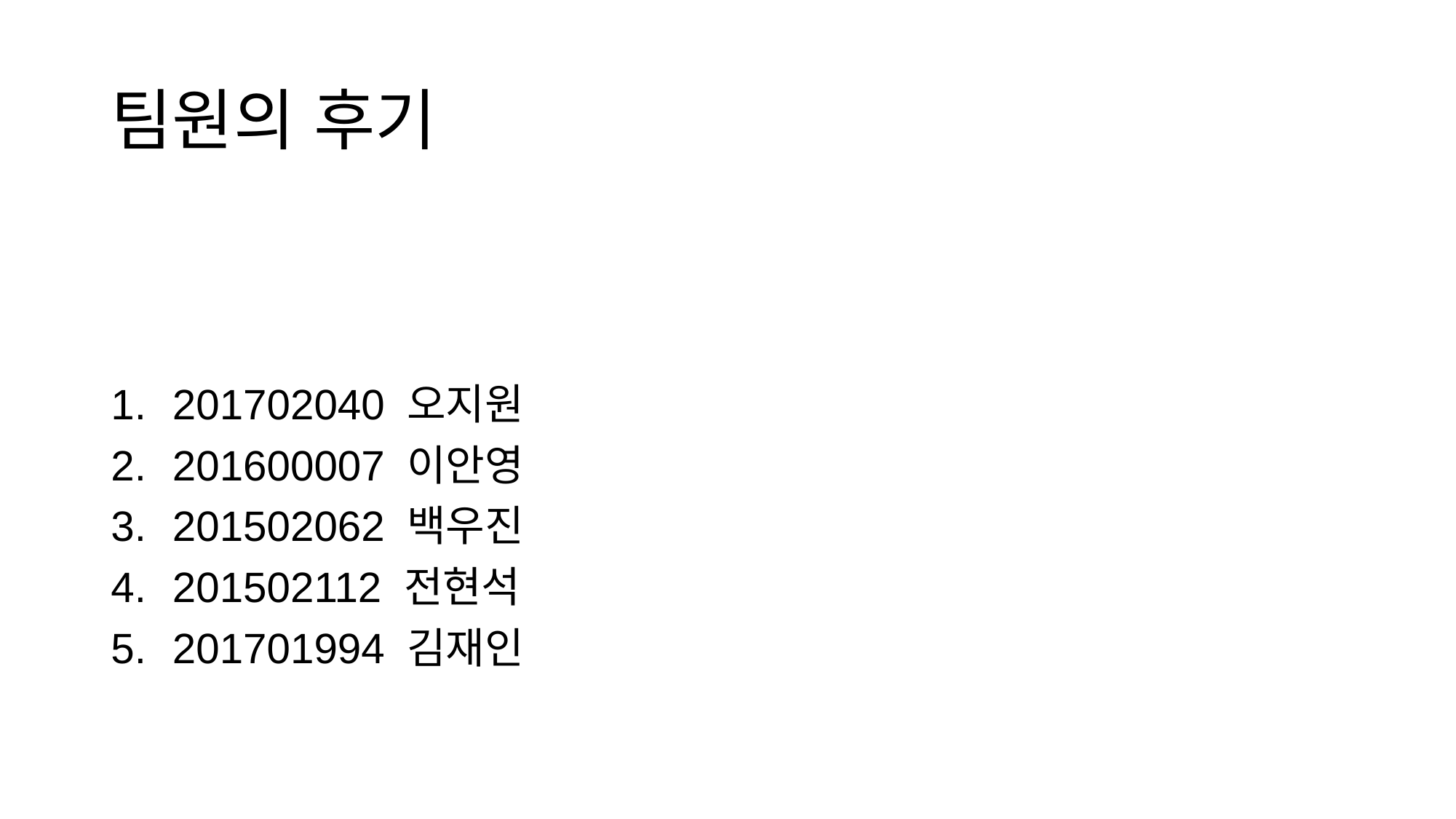

# 팀원의 후기

201702040 오지원
201600007 이안영
201502062 백우진
201502112 전현석
201701994 김재인